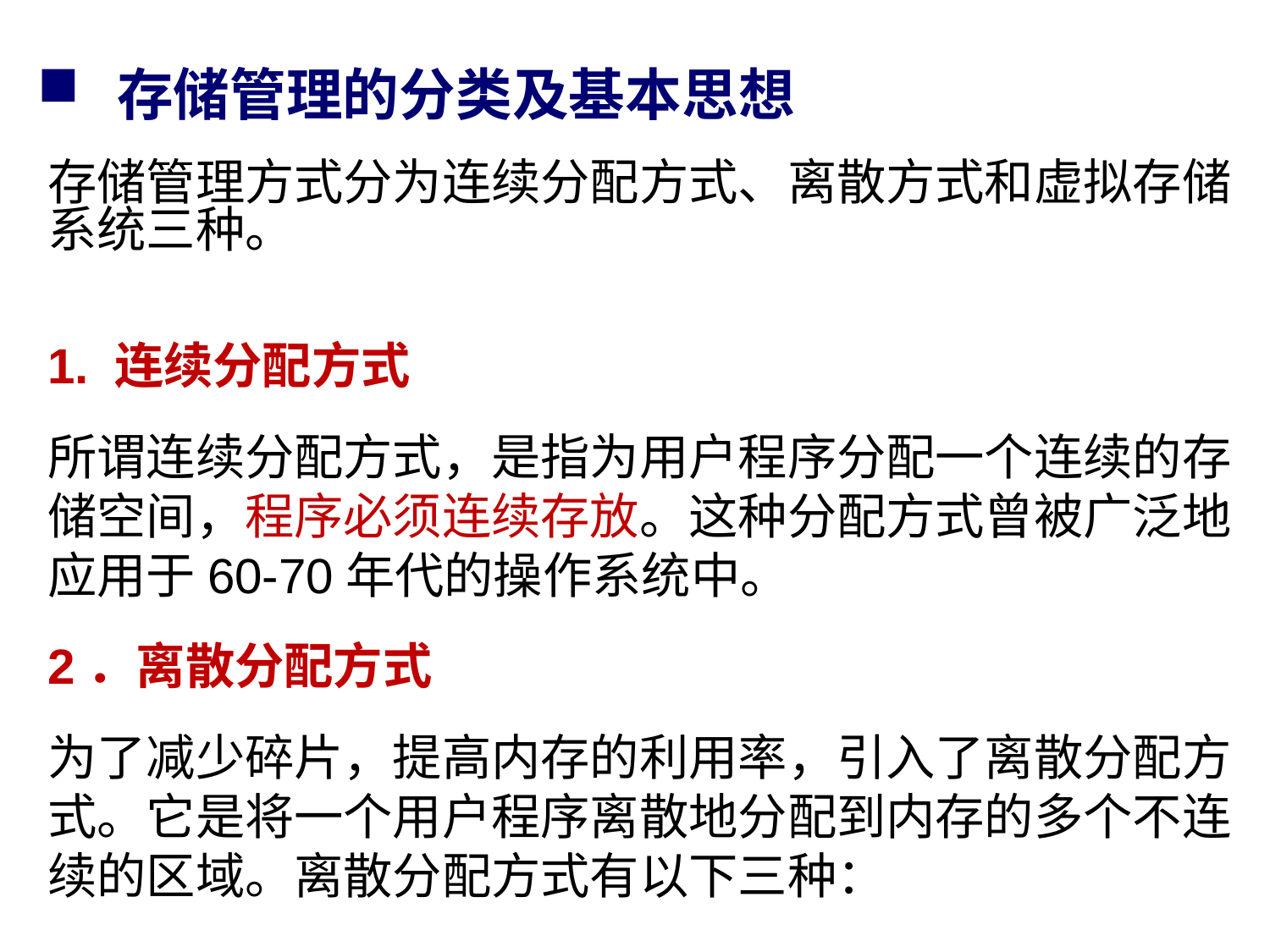

# 存储管理的分类及基本思想
存储管理方式分为连续分配方式、离散方式和虚拟存储系统三种。

1. 连续分配方式
所谓连续分配方式，是指为用户程序分配一个连续的存储空间，程序必须连续存放。这种分配方式曾被广泛地应用于60-70年代的操作系统中。
2．离散分配方式
为了减少碎片，提高内存的利用率，引入了离散分配方式。它是将一个用户程序离散地分配到内存的多个不连续的区域。离散分配方式有以下三种：